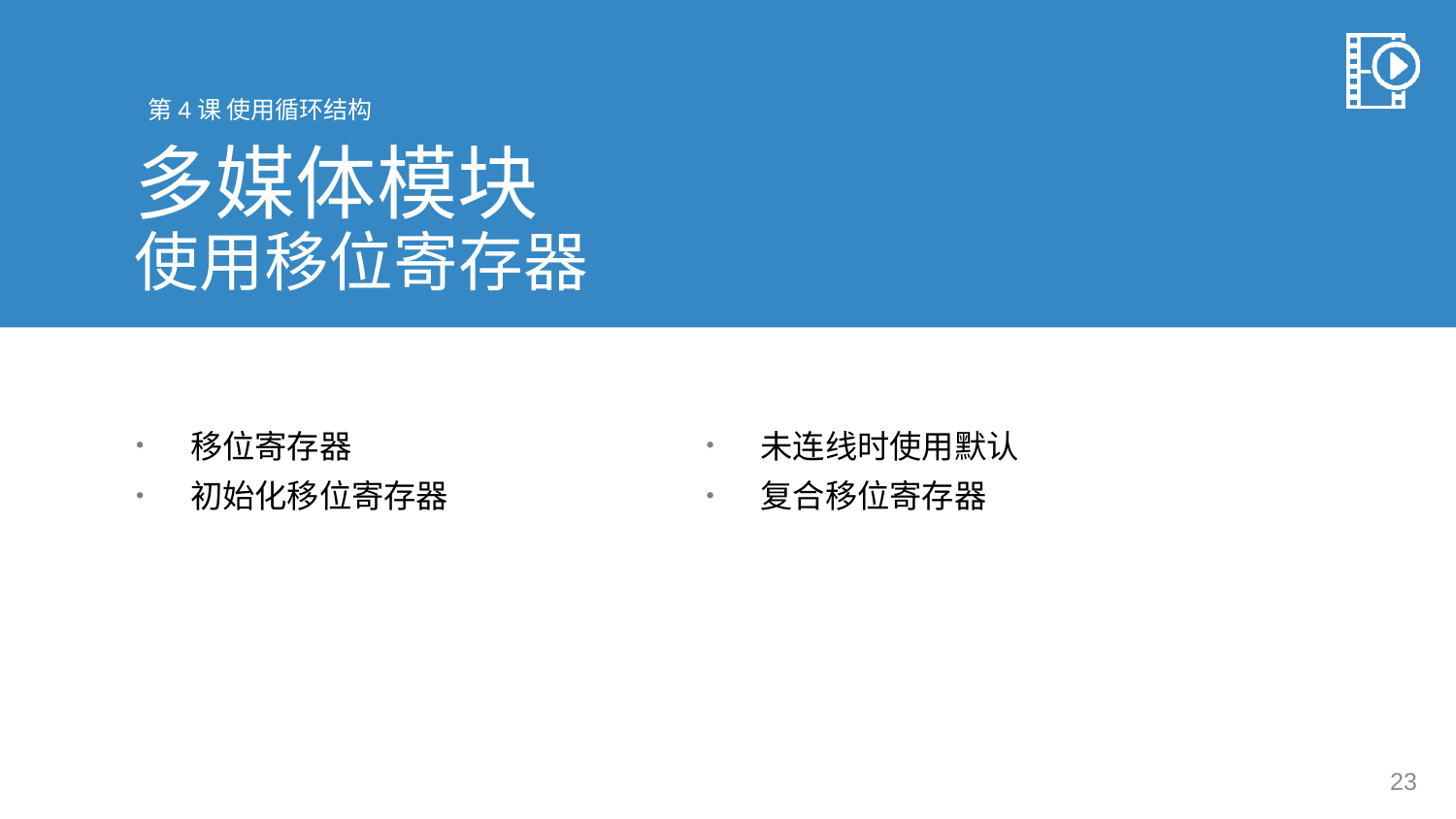

使用移位寄存器
移位寄存器
初始化移位寄存器

未连线时使用默认
复合移位寄存器

23